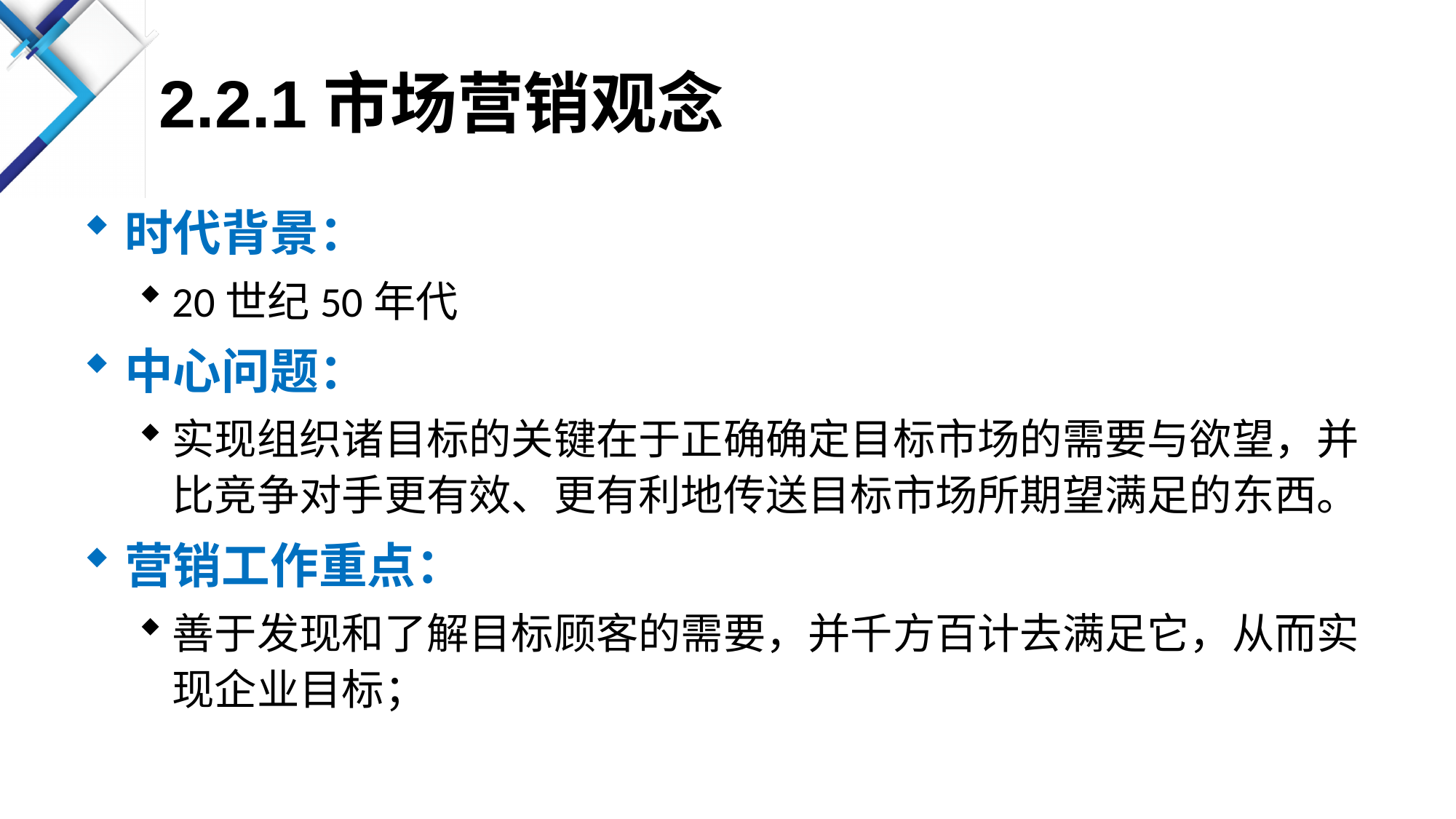

# 2.2.1市场营销观念
时代背景：
20世纪50年代
中心问题：
实现组织诸目标的关键在于正确确定目标市场的需要与欲望，并比竞争对手更有效、更有利地传送目标市场所期望满足的东西。
营销工作重点：
善于发现和了解目标顾客的需要，并千方百计去满足它，从而实现企业目标；